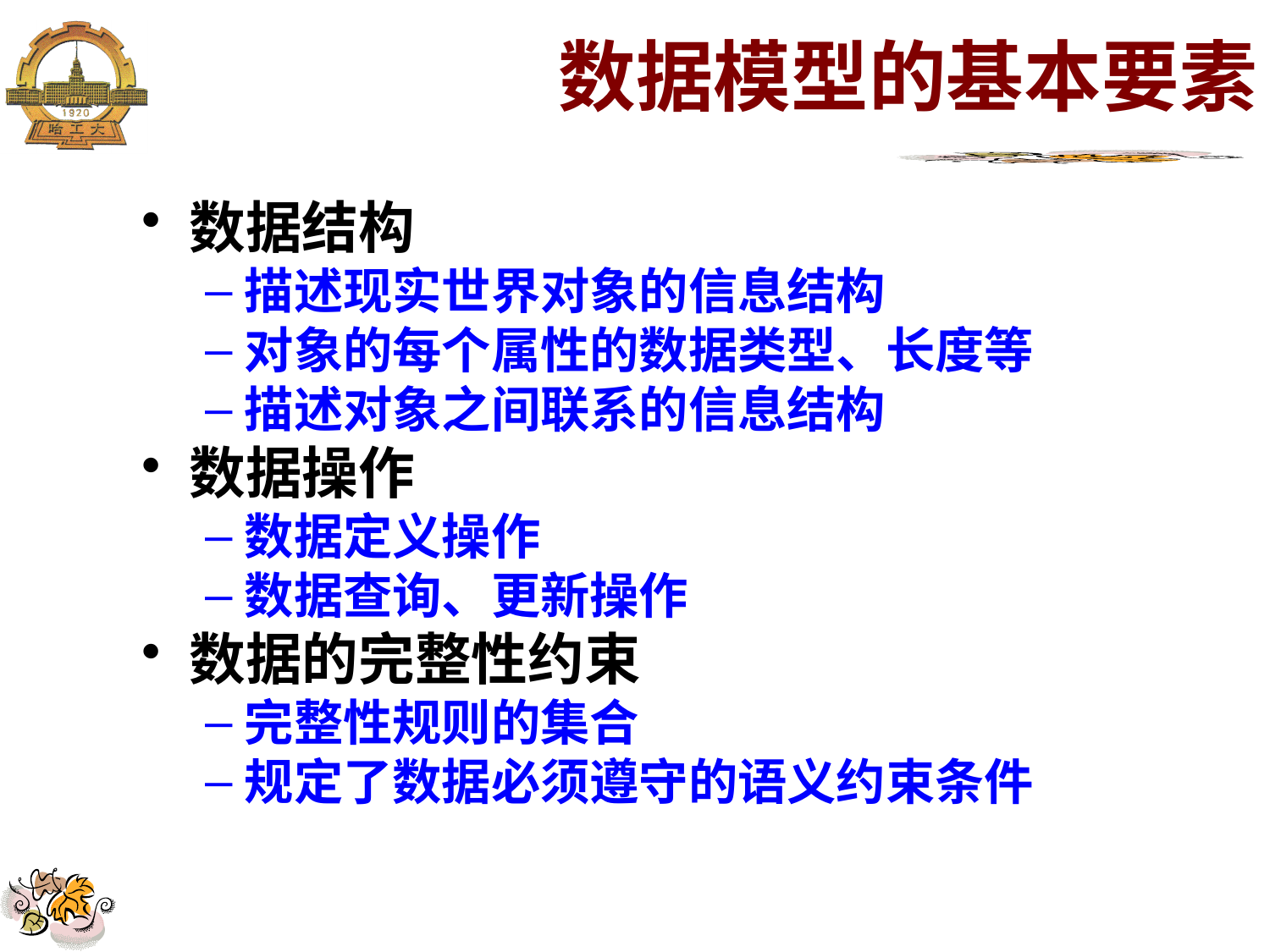

数据模型的基本要素
数据结构
描述现实世界对象的信息结构
对象的每个属性的数据类型、长度等
描述对象之间联系的信息结构
数据操作
数据定义操作
数据查询、更新操作
数据的完整性约束
完整性规则的集合
规定了数据必须遵守的语义约束条件